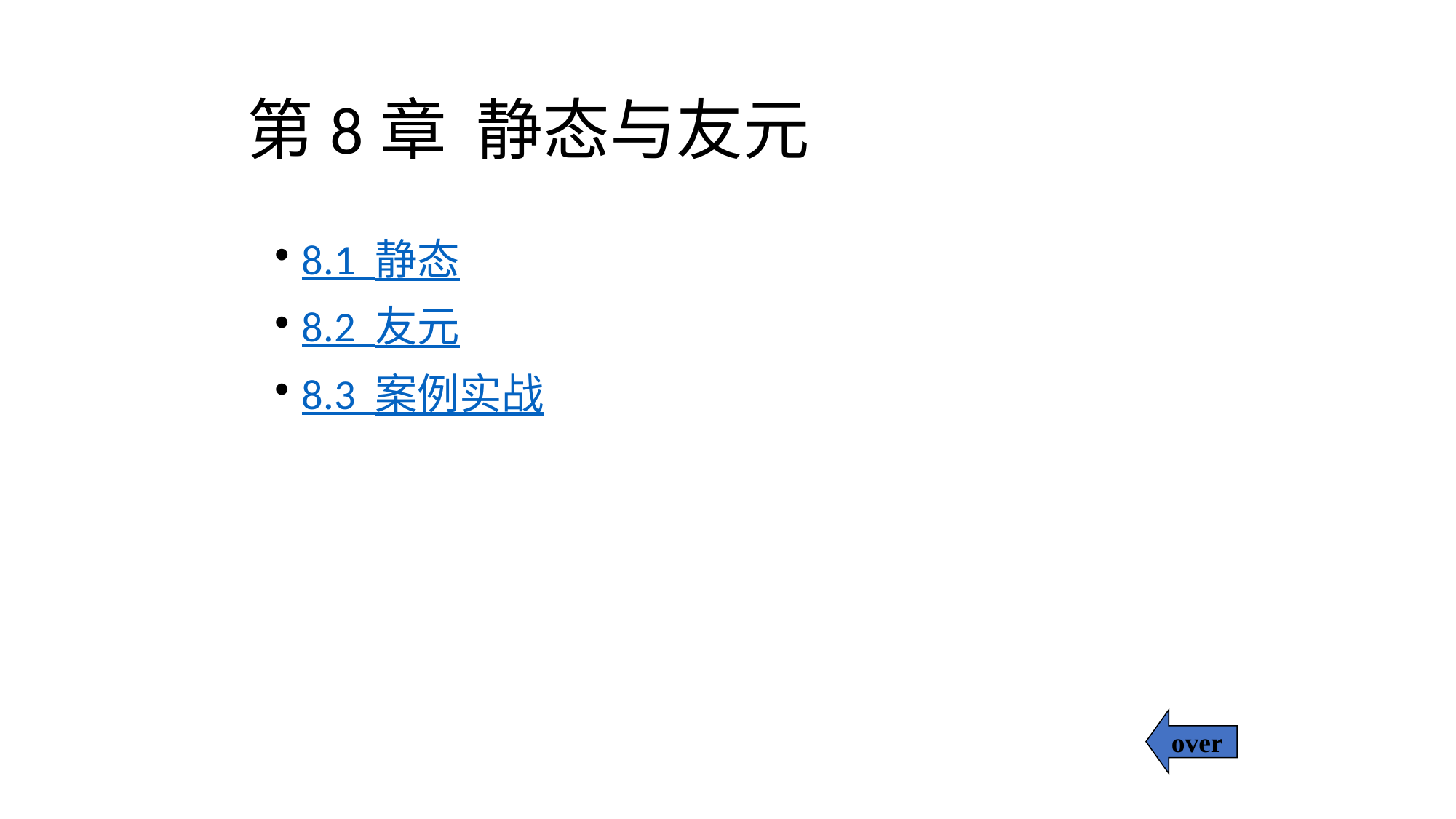

# 第8章  静态与友元
8.1  静态
8.2  友元
8.3  案例实战
over